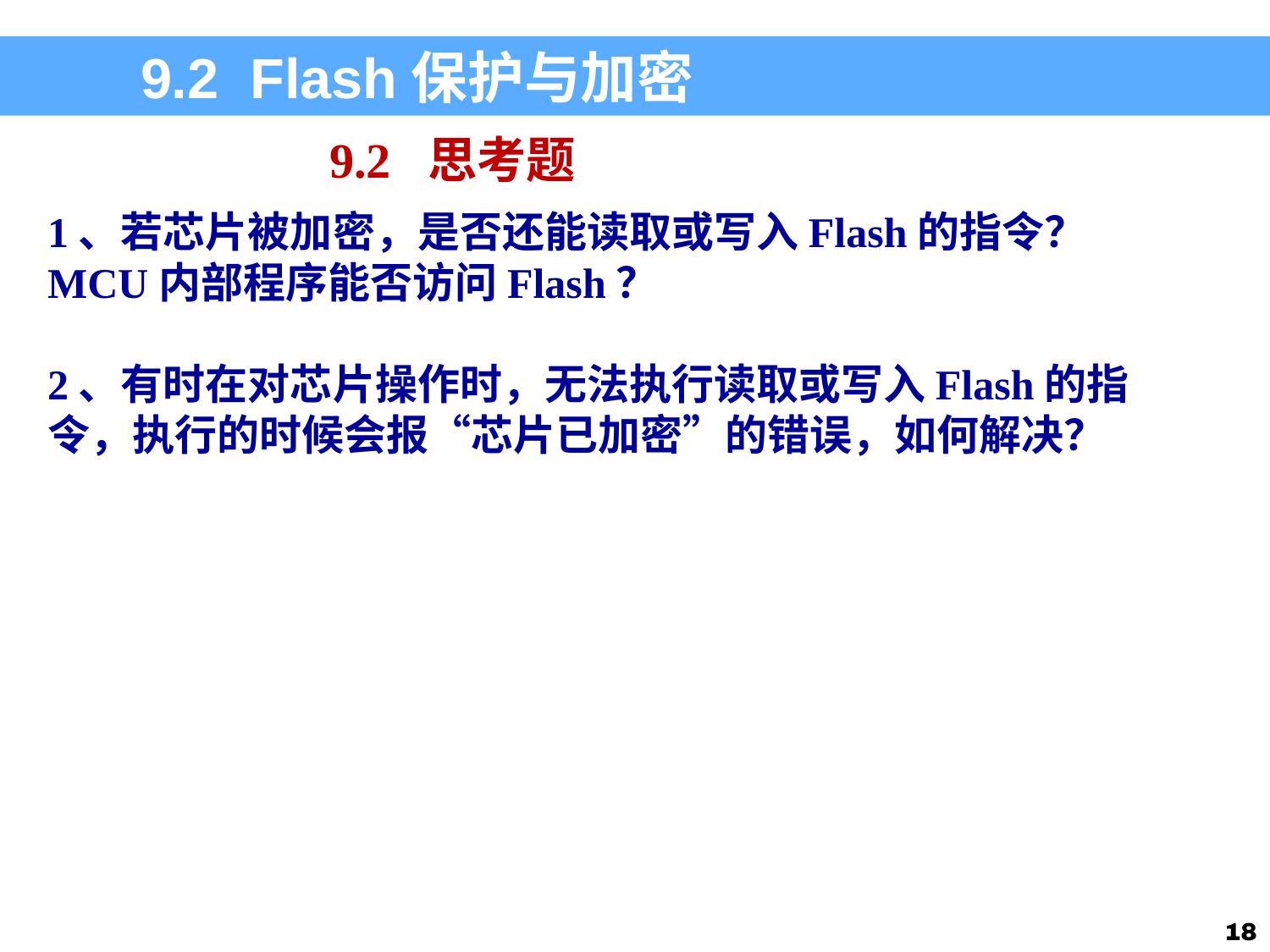

9.2  Flash保护与加密
9.2  思考题
1、若芯片被加密，是否还能读取或写入Flash的指令？MCU内部程序能否访问Flash？

2、有时在对芯片操作时，无法执行读取或写入Flash的指令，执行的时候会报“芯片已加密”的错误，如何解决？
18